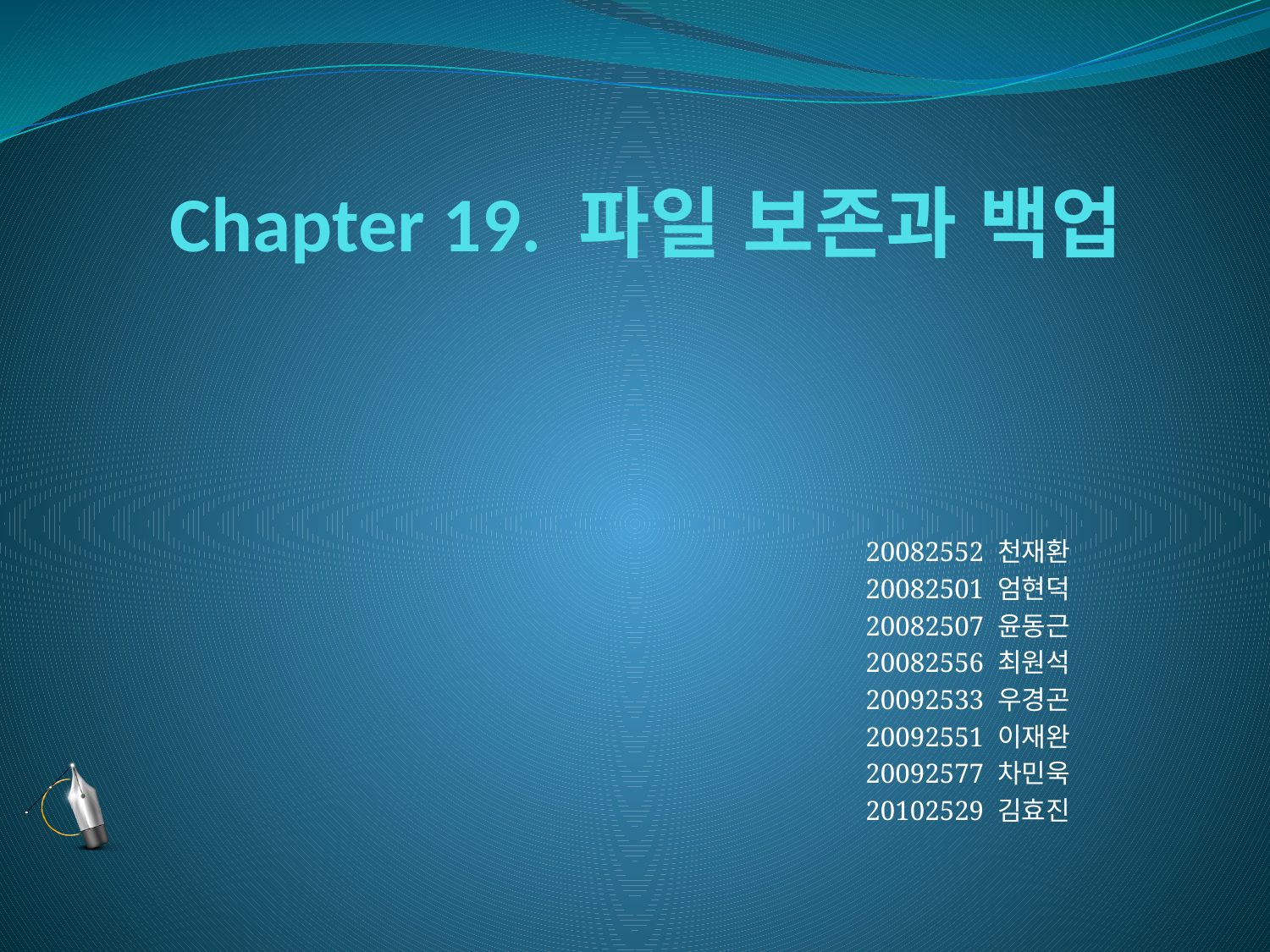

# Chapter 19. 파일 보존과 백업
20082552 천재환
20082501 엄현덕
20082507 윤동근
20082556 최원석
20092533 우경곤
20092551 이재완
20092577 차민욱
20102529 김효진